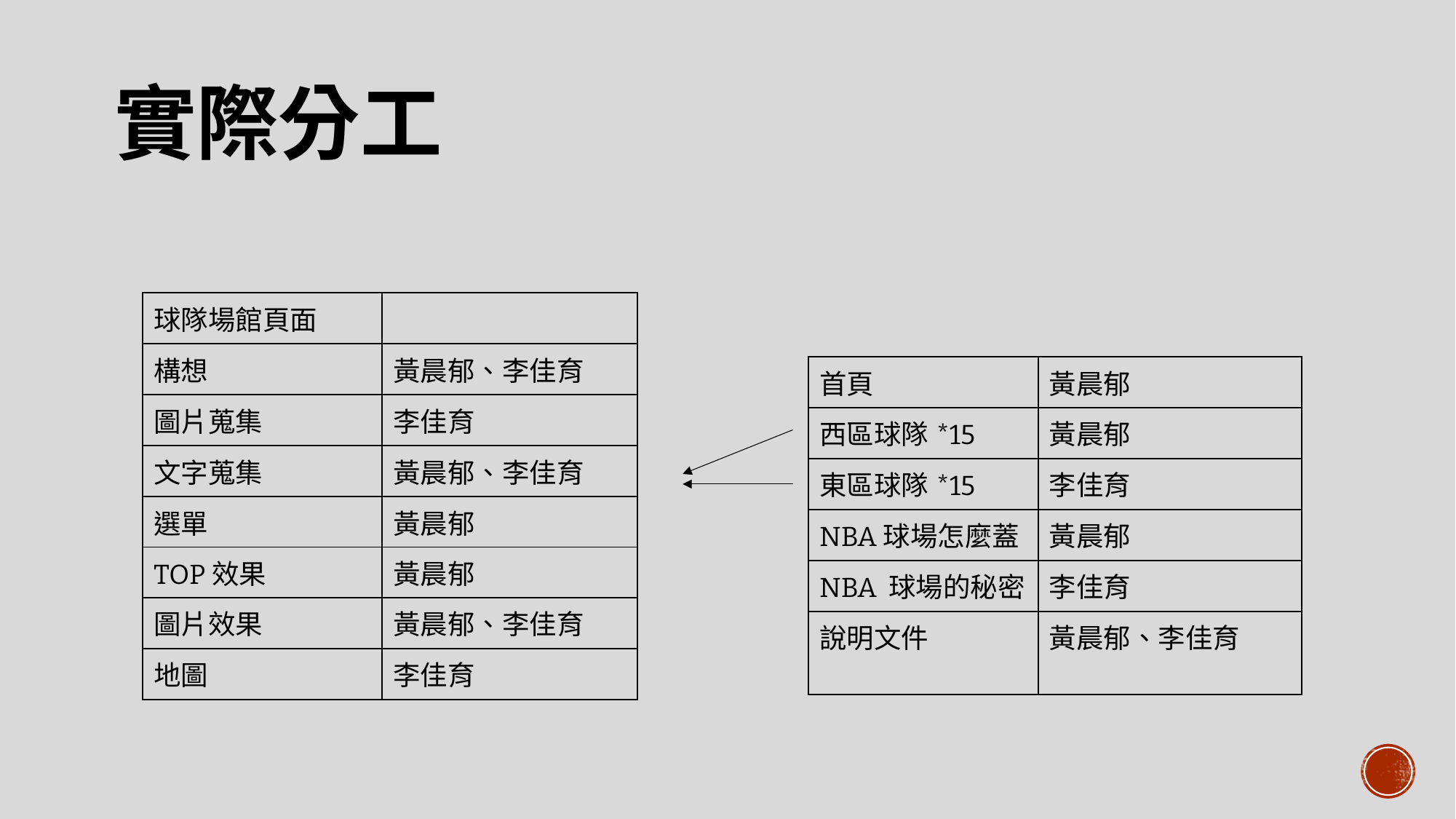

實際分工
| 球隊場館頁面 |  |
| --- | --- |
| 構想 | 黃晨郁、李佳育 |
| 圖片蒐集 | 李佳育 |
| 文字蒐集 | 黃晨郁、李佳育 |
| 選單 | 黃晨郁 |
| TOP效果 | 黃晨郁 |
| 圖片效果 | 黃晨郁、李佳育 |
| 地圖 | 李佳育 |
| 首頁 | 黃晨郁 |
| --- | --- |
| 西區球隊\*15 | 黃晨郁 |
| 東區球隊\*15 | 李佳育 |
| NBA球場怎麼蓋 | 黃晨郁 |
| NBA 球場的秘密 | 李佳育 |
| 說明文件 | 黃晨郁、李佳育 |